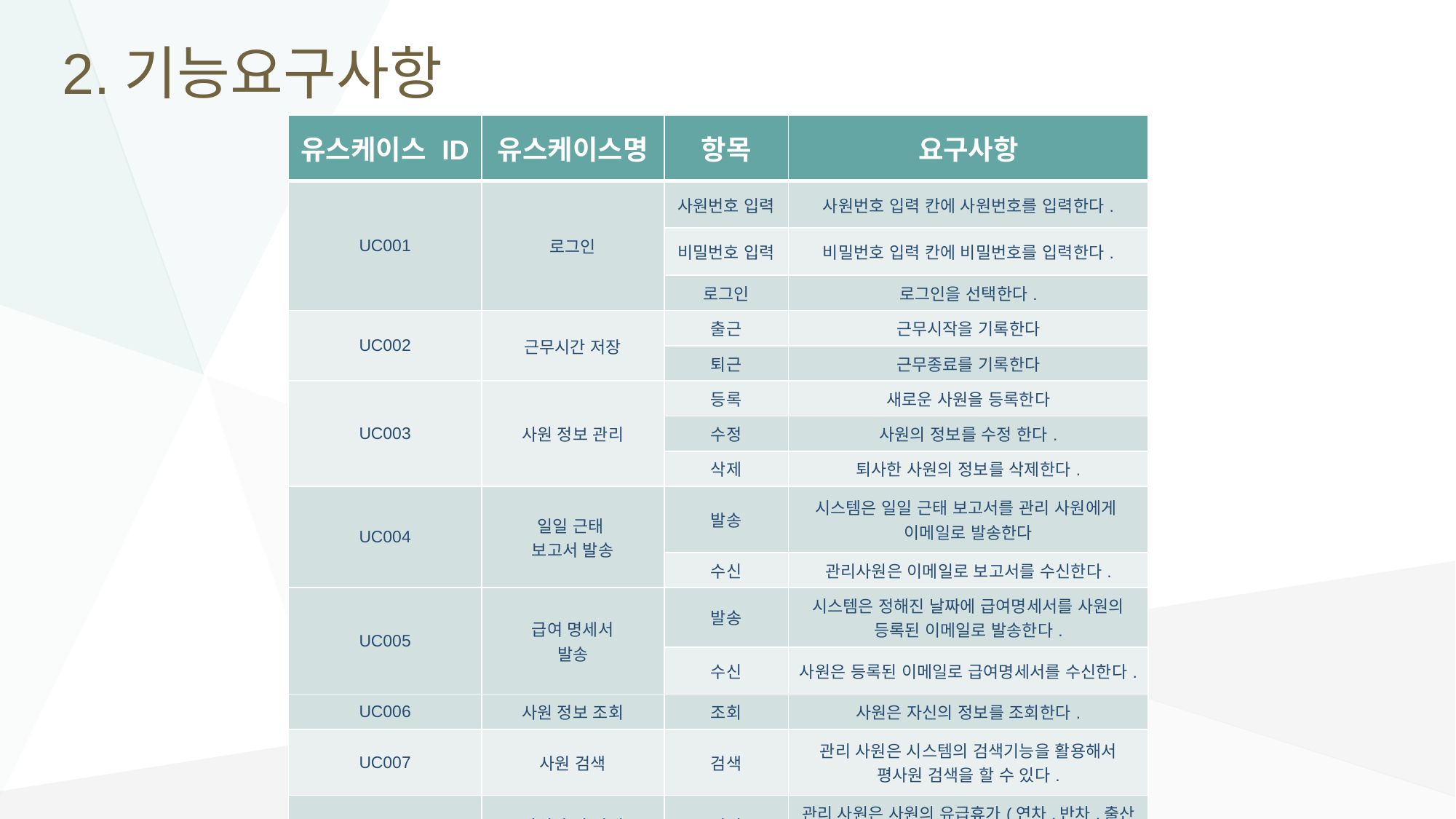

# 2.기능요구사항
| 유스케이스 ID | 유스케이스명 | 항목 | 요구사항 |
| --- | --- | --- | --- |
| UC001 | 로그인 | 사원번호 입력 | 사원번호 입력 칸에 사원번호를 입력한다. |
|  |  | 비밀번호 입력 | 비밀번호 입력 칸에 비밀번호를 입력한다. |
|  |  | 로그인 | 로그인을 선택한다. |
| UC002 | 근무시간 저장 | 출근 | 근무시작을 기록한다 |
|  |  | 퇴근 | 근무종료를 기록한다 |
| UC003 | 사원 정보 관리 | 등록 | 새로운 사원을 등록한다 |
|  |  | 수정 | 사원의 정보를 수정 한다. |
|  |  | 삭제 | 퇴사한 사원의 정보를 삭제한다. |
| UC004 | 일일 근태 보고서 발송 | 발송 | 시스템은 일일 근태 보고서를 관리 사원에게 이메일로 발송한다 |
|  |  | 수신 | 관리사원은 이메일로 보고서를 수신한다. |
| UC005 | 급여 명세서 발송 | 발송 | 시스템은 정해진 날짜에 급여명세서를 사원의 등록된 이메일로 발송한다. |
|  |  | 수신 | 사원은 등록된 이메일로 급여명세서를 수신한다. |
| UC006 | 사원 정보 조회 | 조회 | 사원은 자신의 정보를 조회한다. |
| UC007 | 사원 검색 | 검색 | 관리 사원은 시스템의 검색기능을 활용해서 평사원 검색을 할 수 있다. |
| UC008 | 사원 휴가 관리 | 변경 | 관리 사원은 사원의 유급휴가(연차,반차,출산 휴가)를 관리한다. |